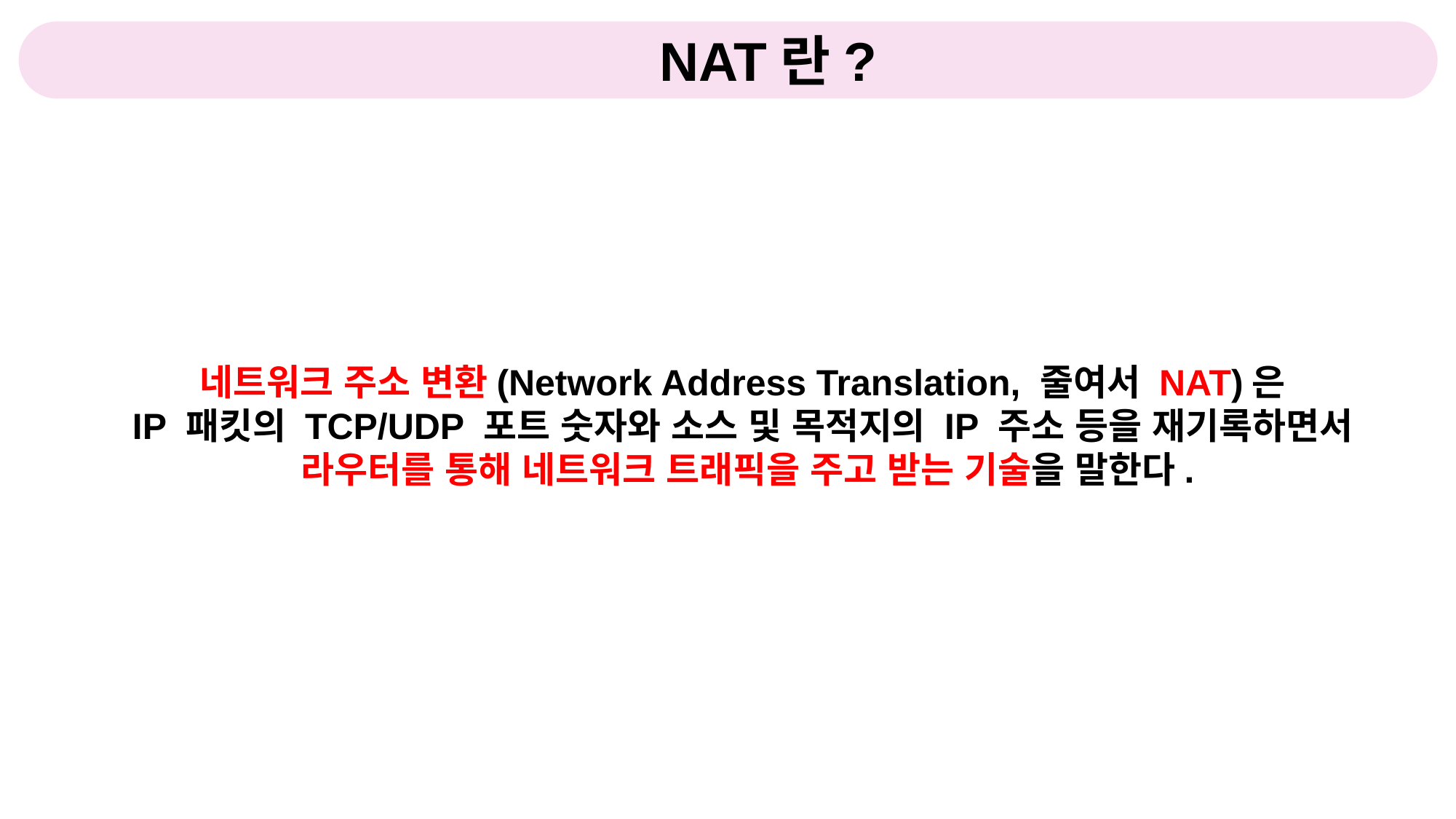

NAT란?
네트워크 주소 변환(Network Address Translation, 줄여서 NAT)은
IP 패킷의 TCP/UDP 포트 숫자와 소스 및 목적지의 IP 주소 등을 재기록하면서
라우터를 통해 네트워크 트래픽을 주고 받는 기술을 말한다.